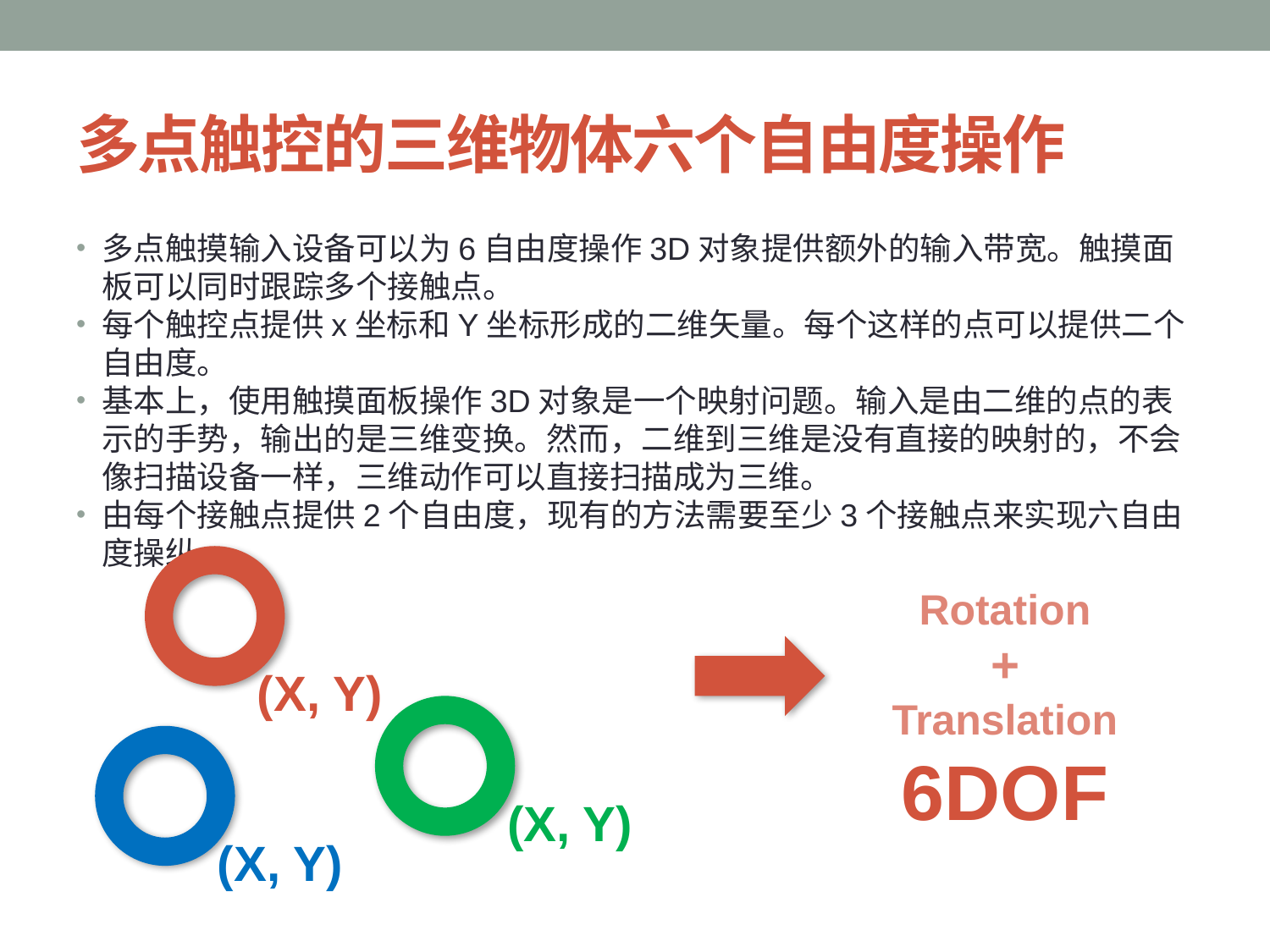

# 多点触控的三维物体六个自由度操作
多点触摸输入设备可以为6自由度操作3D对象提供额外的输入带宽。触摸面板可以同时跟踪多个接触点。
每个触控点提供x坐标和Y坐标形成的二维矢量。每个这样的点可以提供二个自由度。
基本上，使用触摸面板操作3D对象是一个映射问题。输入是由二维的点的表示的手势，输出的是三维变换。然而，二维到三维是没有直接的映射的，不会像扫描设备一样，三维动作可以直接扫描成为三维。
由每个接触点提供2个自由度，现有的方法需要至少3个接触点来实现六自由度操纵。

Rotation
+
Translation
6DOF

(X, Y)

(X, Y)
(X, Y)